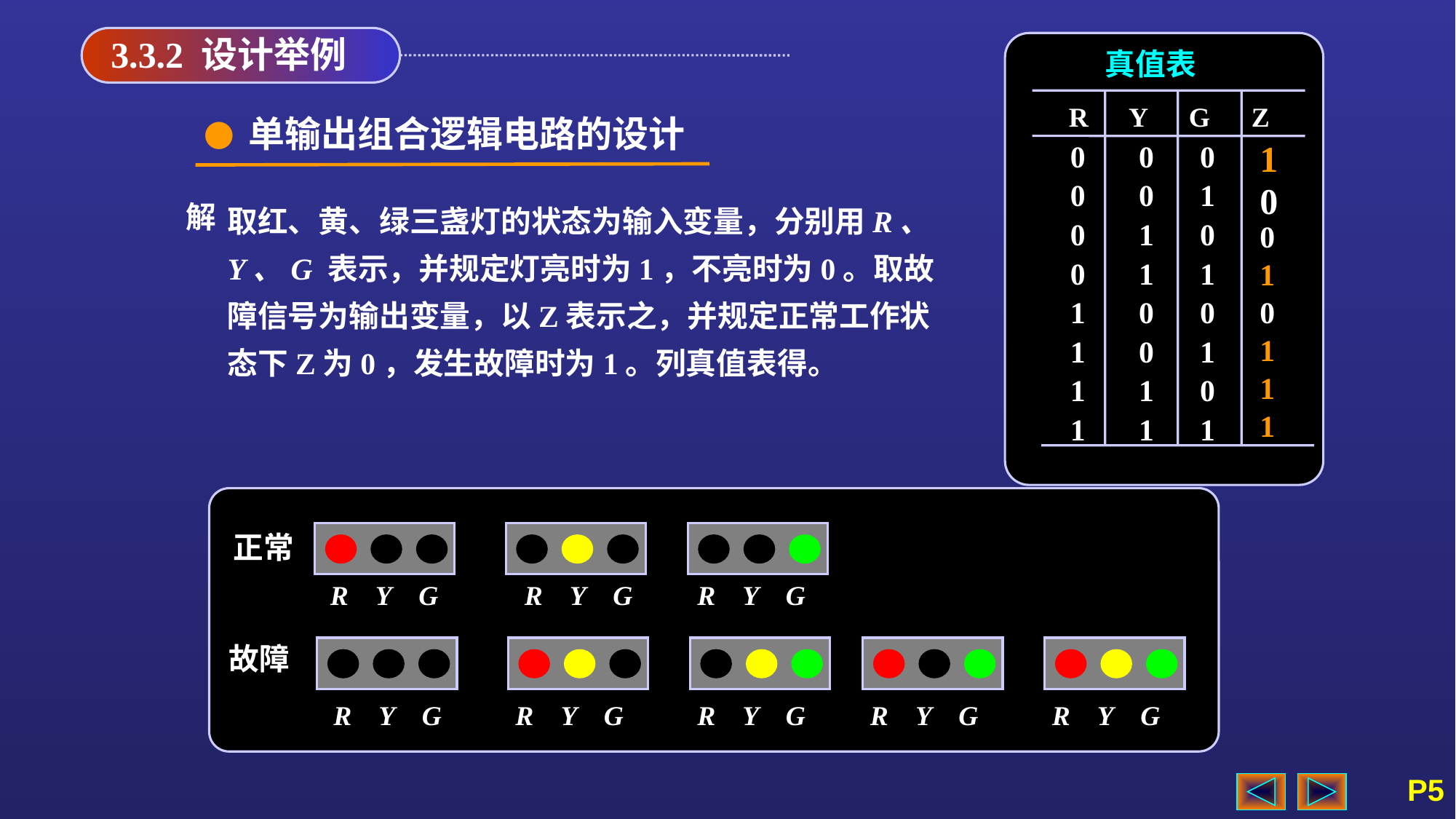

3.3.2 设计举例

真值表

R      Y      G      Z

● 单输出组合逻辑电路的设计
1
0       0      0
0       0      1
0       1      0
0       1      1
1       0      0
1       0      1
1       1      0
1       1      1

0
取红、黄、绿三盏灯的状态为输入变量，分别用R、Y、G 表示，并规定灯亮时为1，不亮时为0。取故障信号为输出变量，以Z表示之，并规定正常工作状态下Z为0，发生故障时为1。列真值表得。
解
0
1
0
1
1
1

正常

R    Y    G
R    Y    G
R    Y    G

故障

R    Y    G
R    Y    G
R    Y    G
R    Y    G
R    Y    G